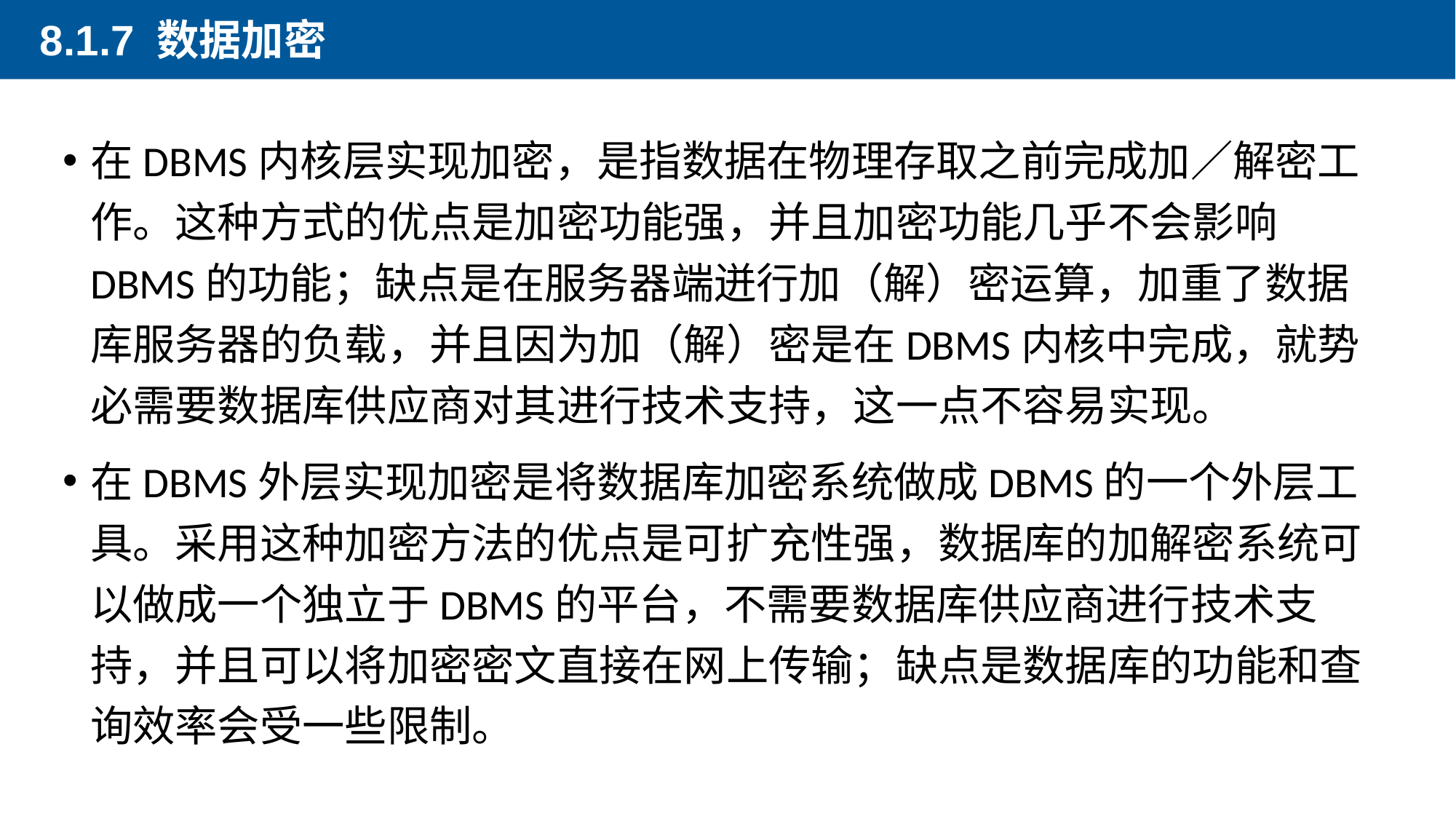

8.1.7 数据加密
在DBMS内核层实现加密，是指数据在物理存取之前完成加／解密工作。这种方式的优点是加密功能强，并且加密功能几乎不会影响DBMS的功能；缺点是在服务器端迸行加（解）密运算，加重了数据库服务器的负载，并且因为加（解）密是在DBMS内核中完成，就势必需要数据库供应商对其进行技术支持，这一点不容易实现。
在DBMS外层实现加密是将数据库加密系统做成DBMS的一个外层工具。采用这种加密方法的优点是可扩充性强，数据库的加解密系统可以做成一个独立于DBMS的平台，不需要数据库供应商进行技术支持，并且可以将加密密文直接在网上传输；缺点是数据库的功能和查询效率会受一些限制。